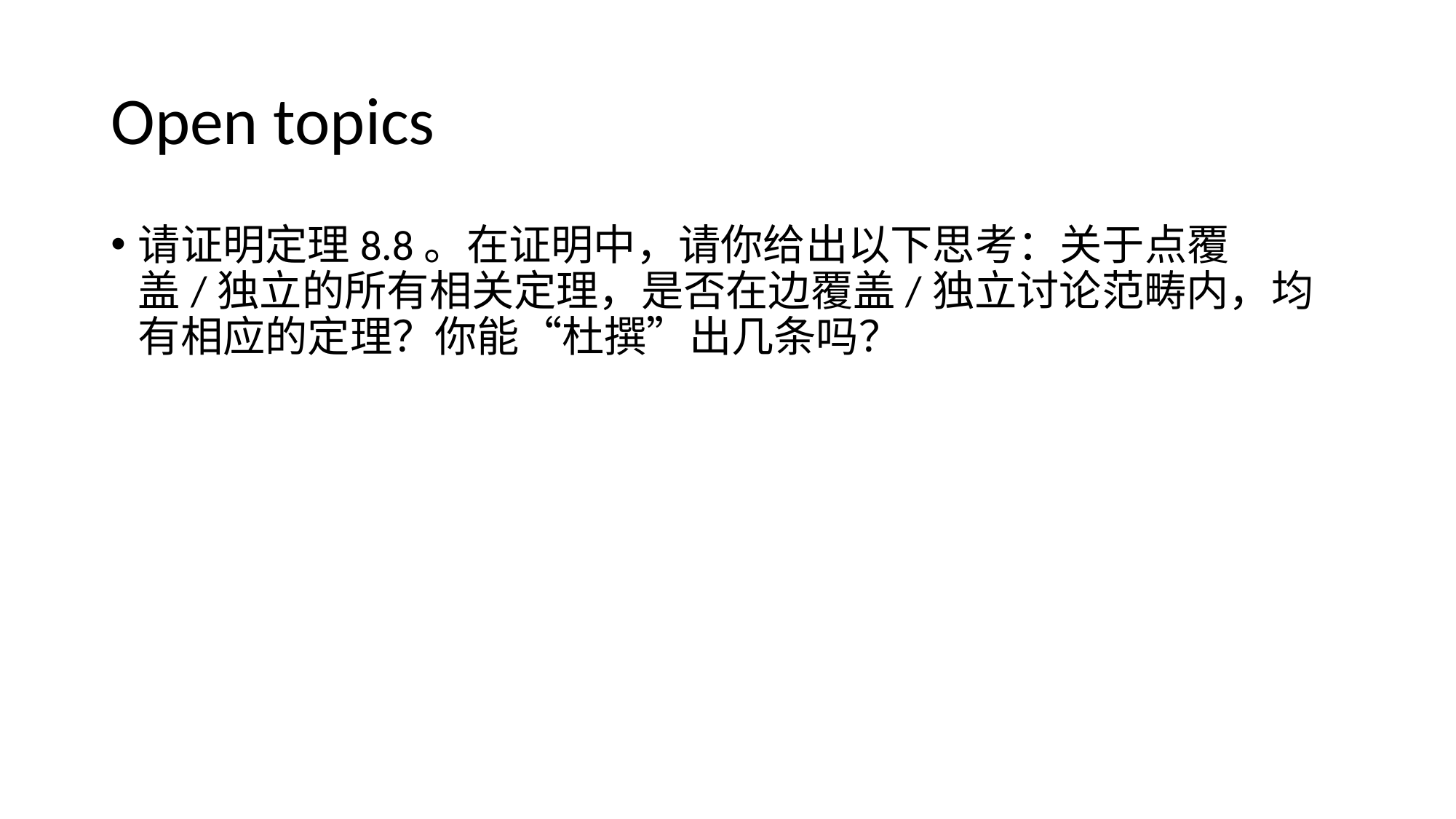

# Open topics
请证明定理8.8。在证明中，请你给出以下思考：关于点覆盖/独立的所有相关定理，是否在边覆盖/独立讨论范畴内，均有相应的定理？你能“杜撰”出几条吗？